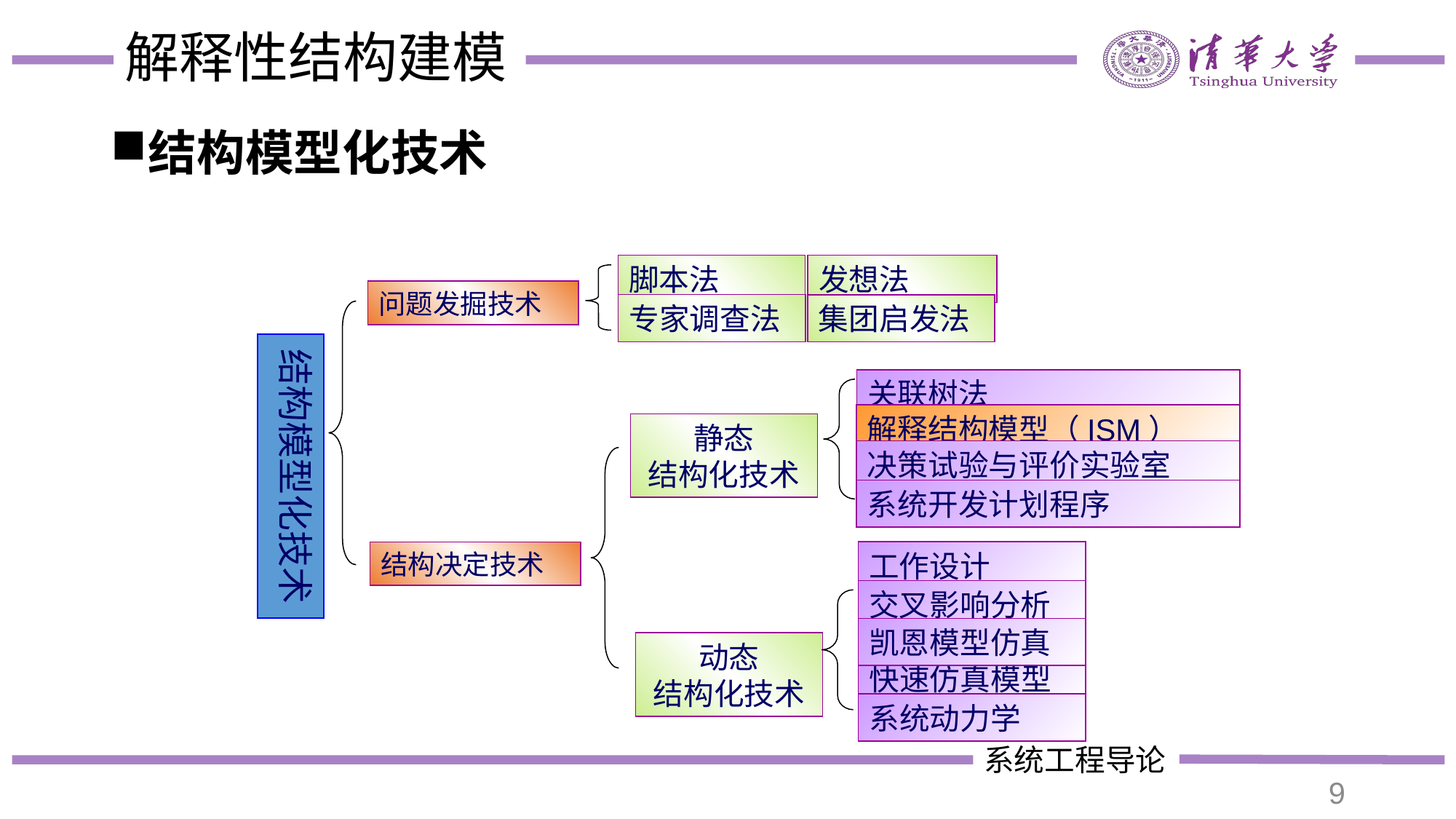

# 解释性结构建模
结构模型化技术

脚本法
发想法

问题发掘技术
专家调查法
集团启发法

结构模型化技术
关联树法

解释结构模型（ISM）
静态
结构化技术
决策试验与评价实验室

系统开发计划程序
工作设计
结构决定技术
交叉影响分析

凯恩模型仿真
动态
结构化技术
快速仿真模型
系统动力学
9